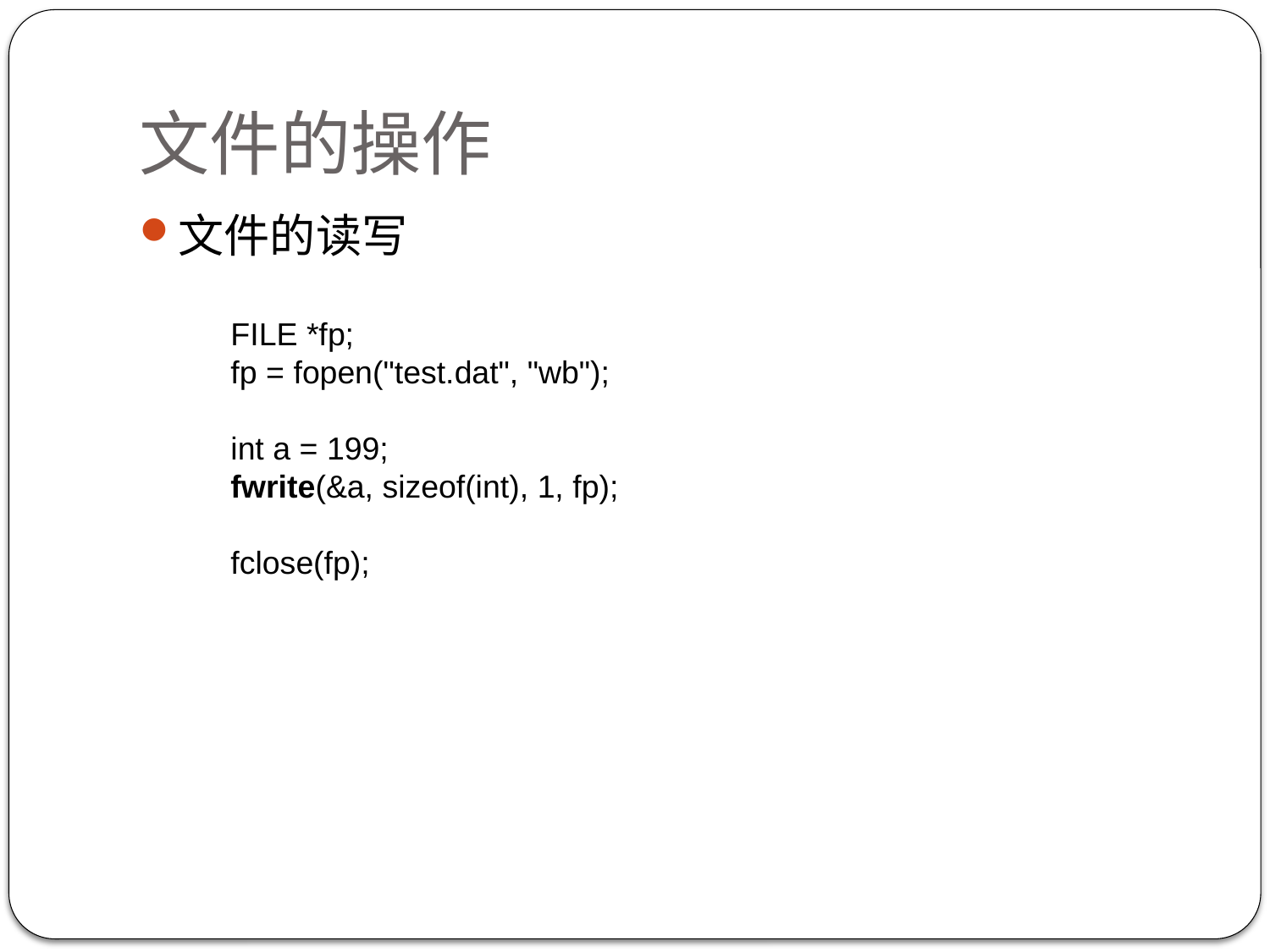

# 文件的操作
文件的读写

FILE *fp;
fp = fopen("test.dat", "wb");

int a = 199;
fwrite(&a, sizeof(int), 1, fp);

fclose(fp);